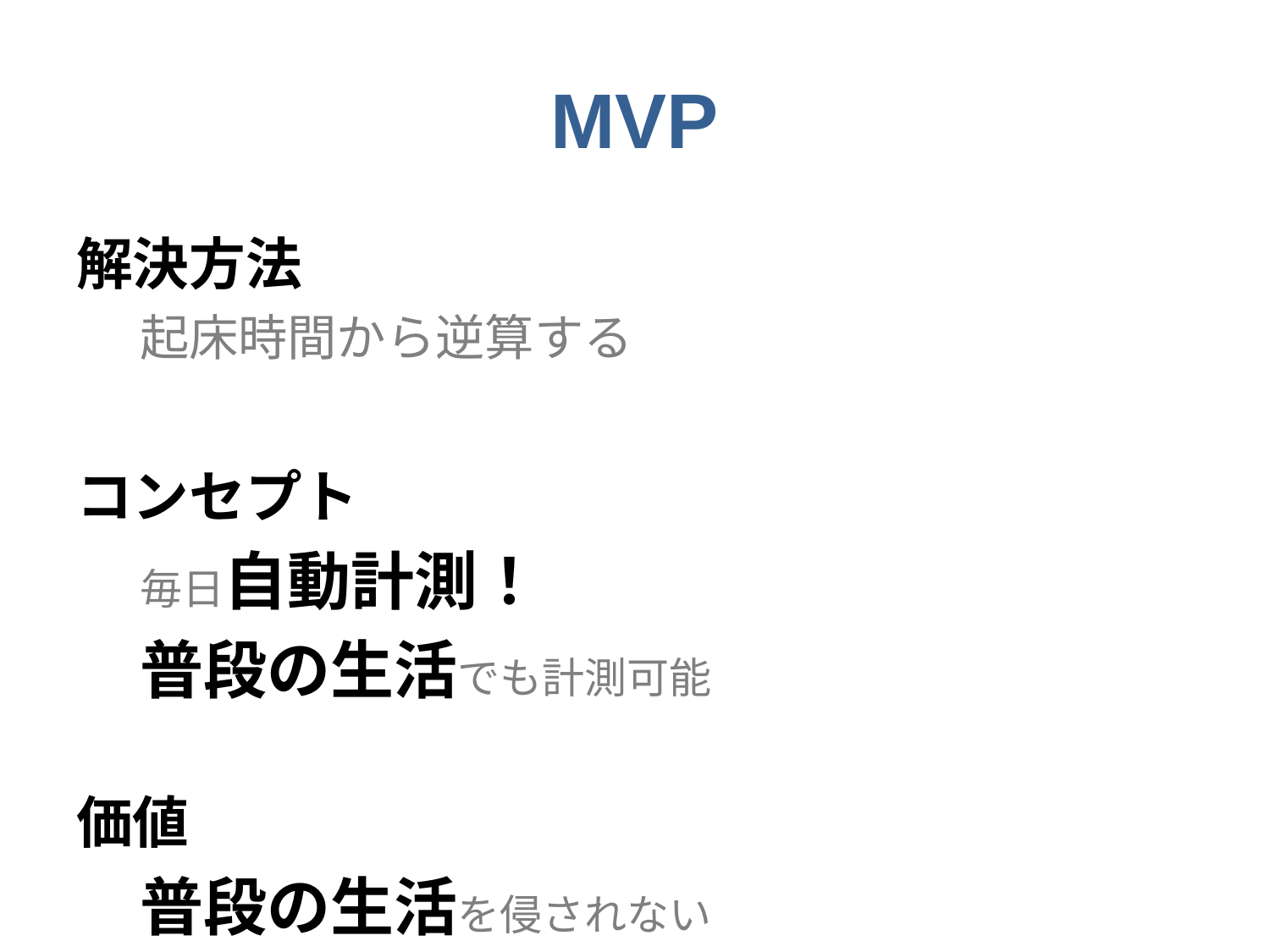

# MVP
解決方法
起床時間から逆算する

コンセプト
毎日自動計測！
普段の生活でも計測可能

価値
普段の生活を侵されない